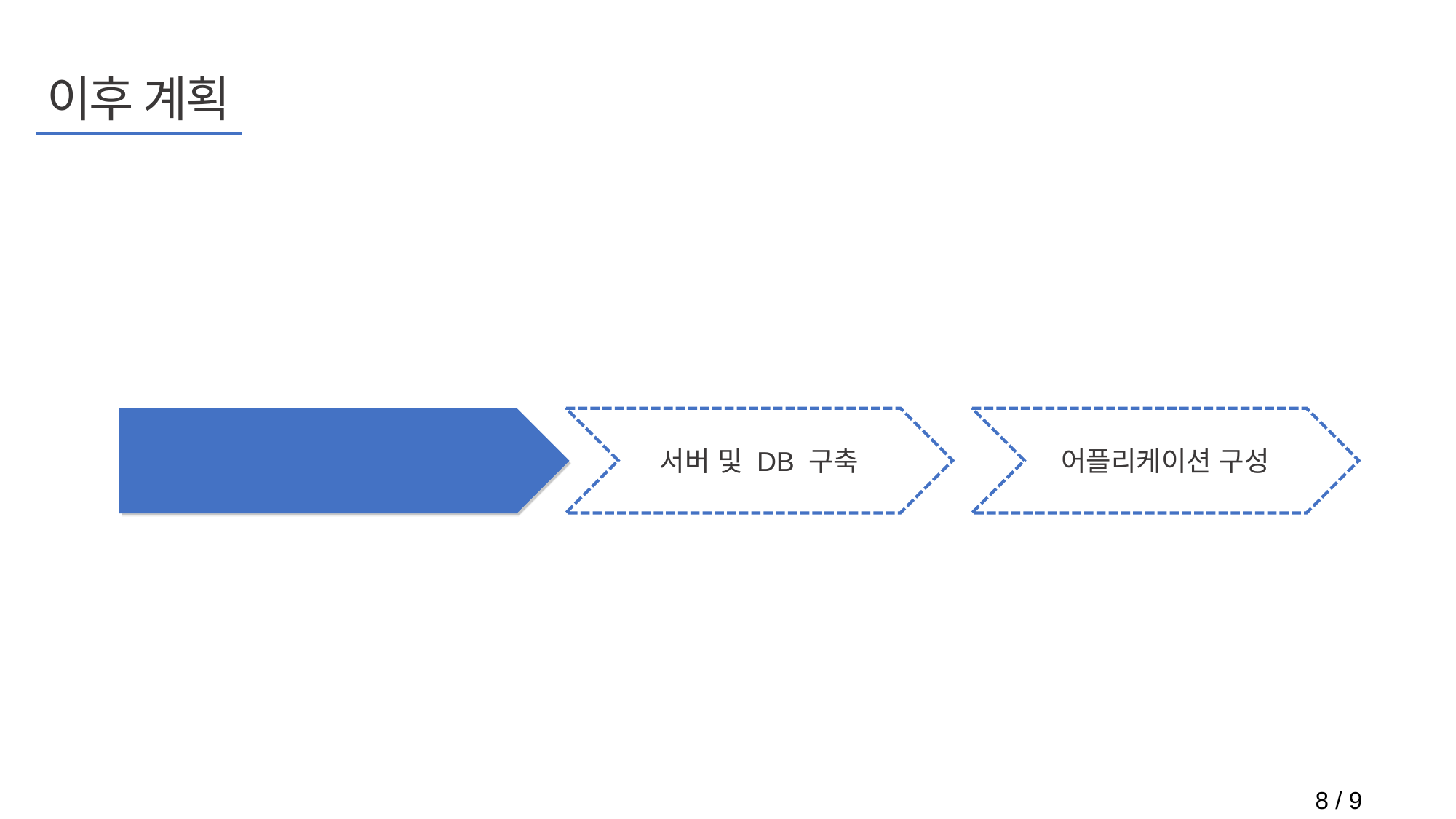

이후 계획
중간발표 대비
서버 및 DB 구축
어플리케이션 구성
8 / 9